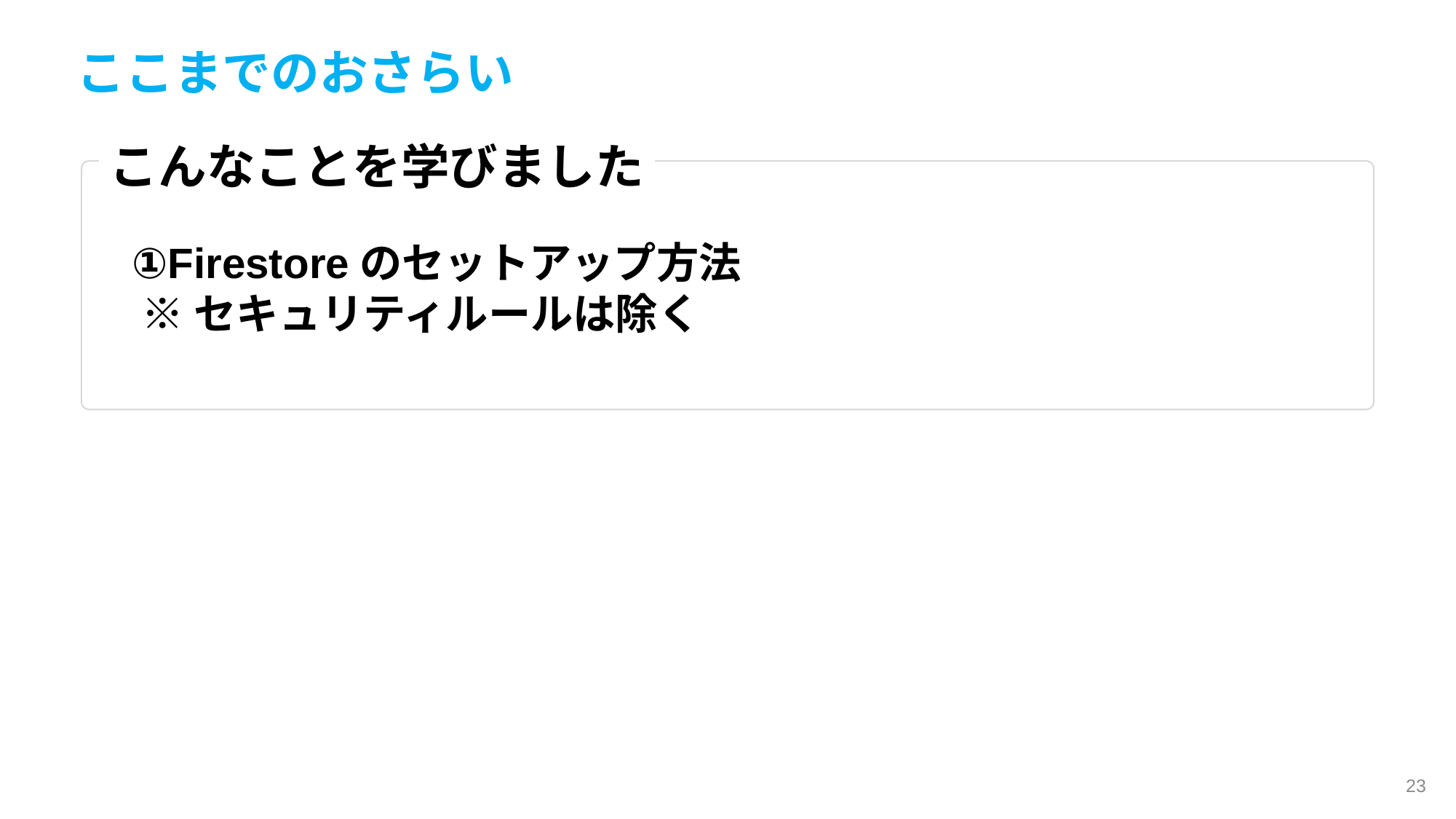

ここまでのおさらい
こんなことを学びました

①Firestoreのセットアップ方法
 ※セキュリティルールは除く
23